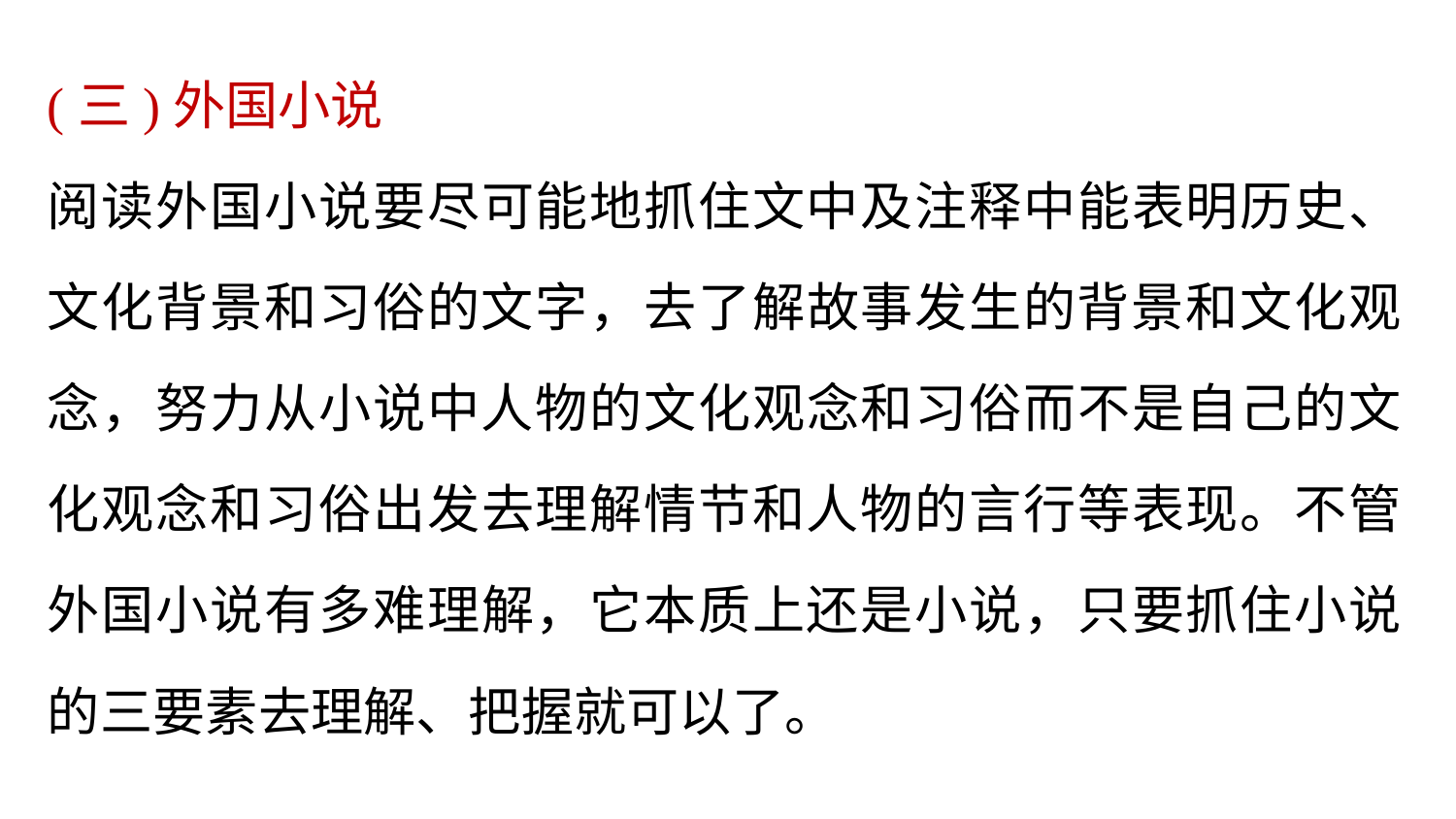

(三)外国小说
阅读外国小说要尽可能地抓住文中及注释中能表明历史、文化背景和习俗的文字，去了解故事发生的背景和文化观念，努力从小说中人物的文化观念和习俗而不是自己的文化观念和习俗出发去理解情节和人物的言行等表现。不管外国小说有多难理解，它本质上还是小说，只要抓住小说的三要素去理解、把握就可以了。